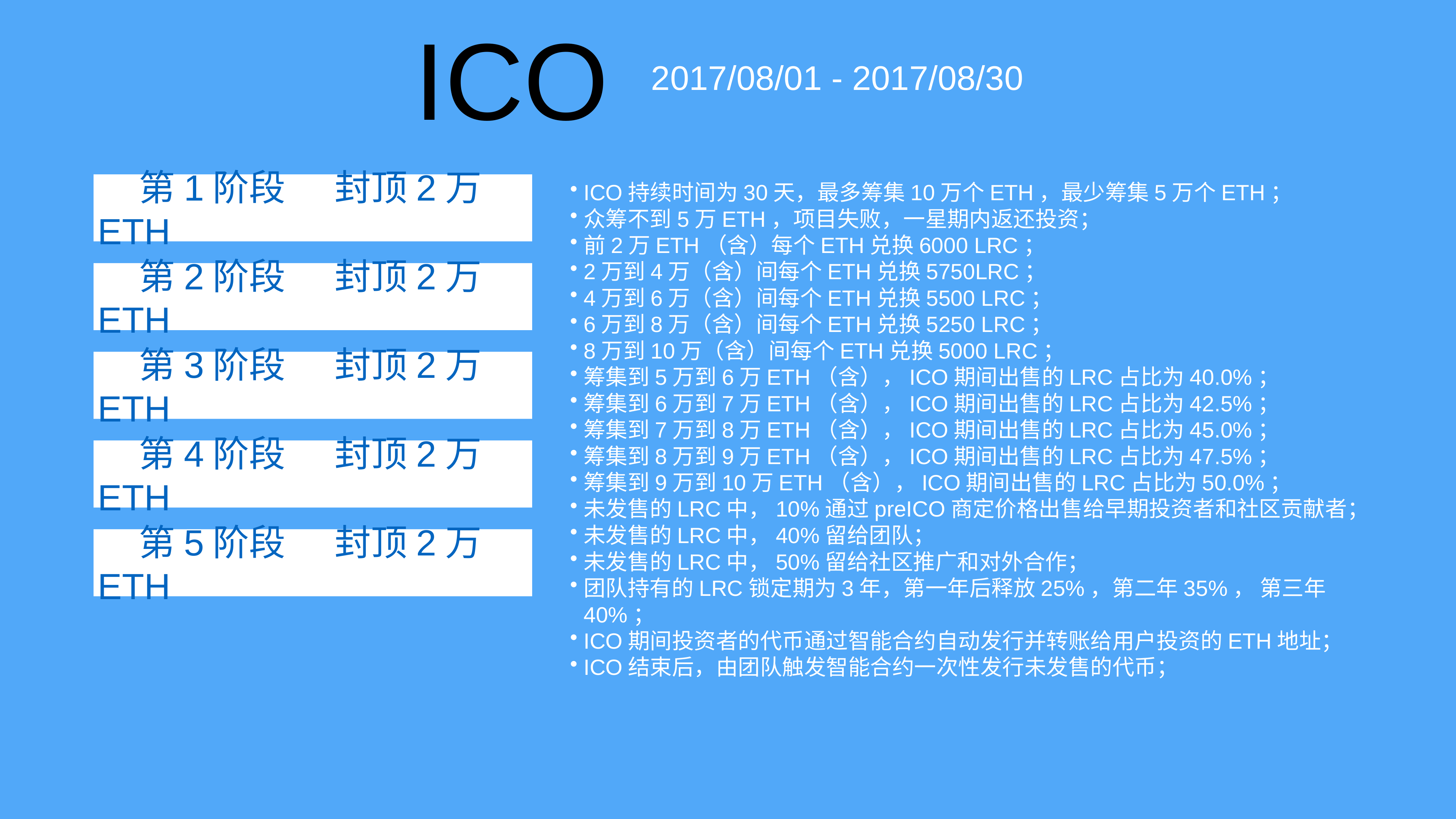

ICO
2017/08/01 - 2017/08/30
ICO持续时间为30天，最多筹集10万个ETH，最少筹集5万个ETH；
众筹不到5万ETH，项目失败，一星期内返还投资；
前2万ETH（含）每个ETH兑换6000 LRC；
2万到4万（含）间每个ETH兑换5750LRC；
4万到6万（含）间每个ETH兑换5500 LRC；
6万到8万（含）间每个ETH兑换5250 LRC；
8万到10万（含）间每个ETH兑换5000 LRC；
筹集到5万到6万ETH（含），ICO期间出售的LRC占比为40.0%；
筹集到6万到7万ETH（含），ICO期间出售的LRC占比为42.5%；
筹集到7万到8万ETH（含），ICO期间出售的LRC占比为45.0%；
筹集到8万到9万ETH（含），ICO期间出售的LRC占比为47.5%；
筹集到9万到10万ETH（含），ICO期间出售的LRC占比为50.0%；
未发售的LRC中，10%通过preICO商定价格出售给早期投资者和社区贡献者；
未发售的LRC中，40%留给团队；
未发售的LRC中，50%留给社区推广和对外合作；
团队持有的LRC锁定期为3年，第一年后释放25%，第二年35%， 第三年40%；
ICO期间投资者的代币通过智能合约自动发行并转账给用户投资的ETH地址；
ICO结束后，由团队触发智能合约一次性发行未发售的代币；
第1阶段      封顶2万ETH
第2阶段      封顶2万ETH
$5B
第3阶段      封顶2万ETH
24-Hour Trade Volume
on Global Exchanges
第4阶段      封顶2万ETH
第5阶段      封顶2万ETH